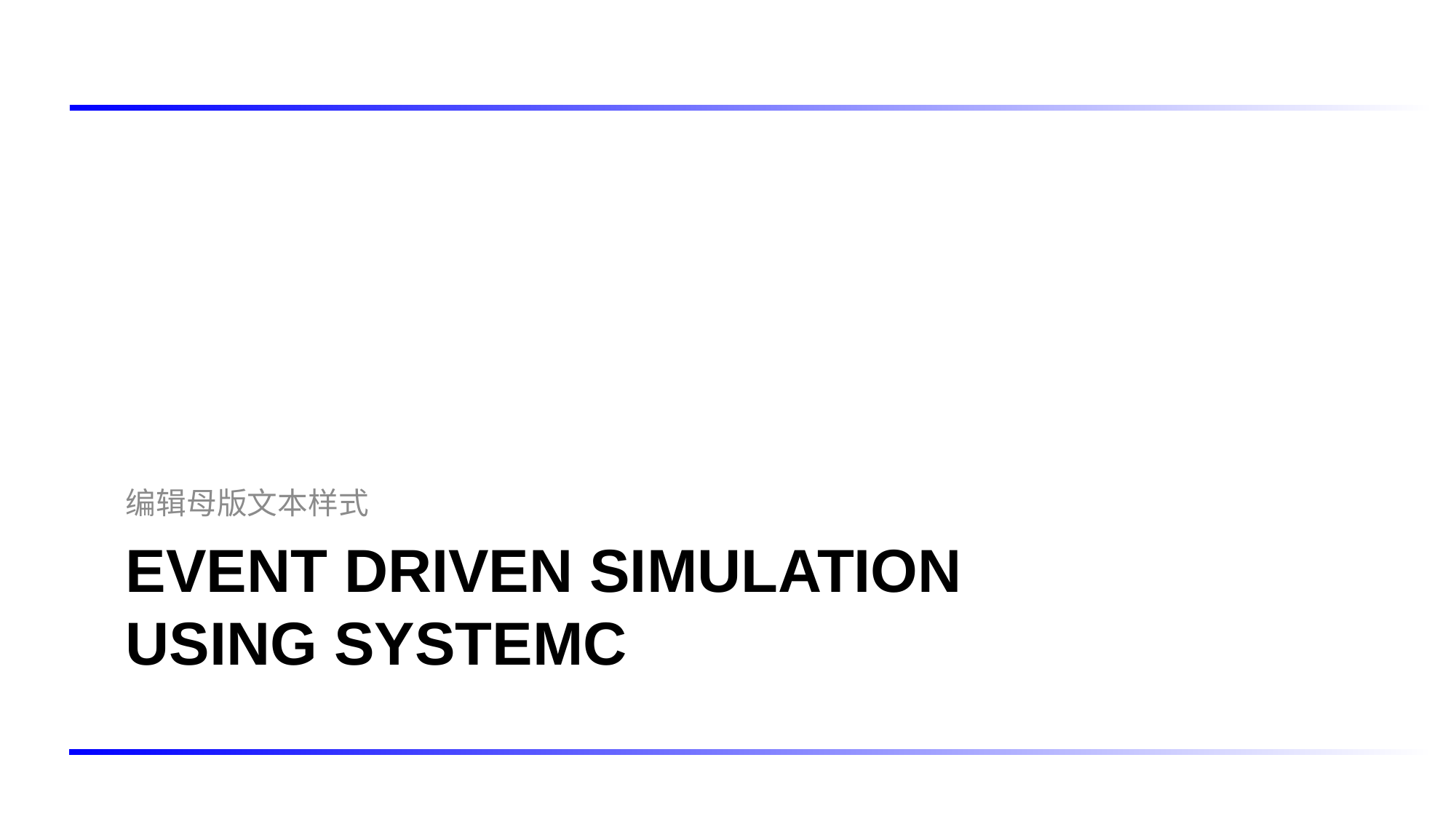

编辑母版文本样式
# event driven simulation using SystemC